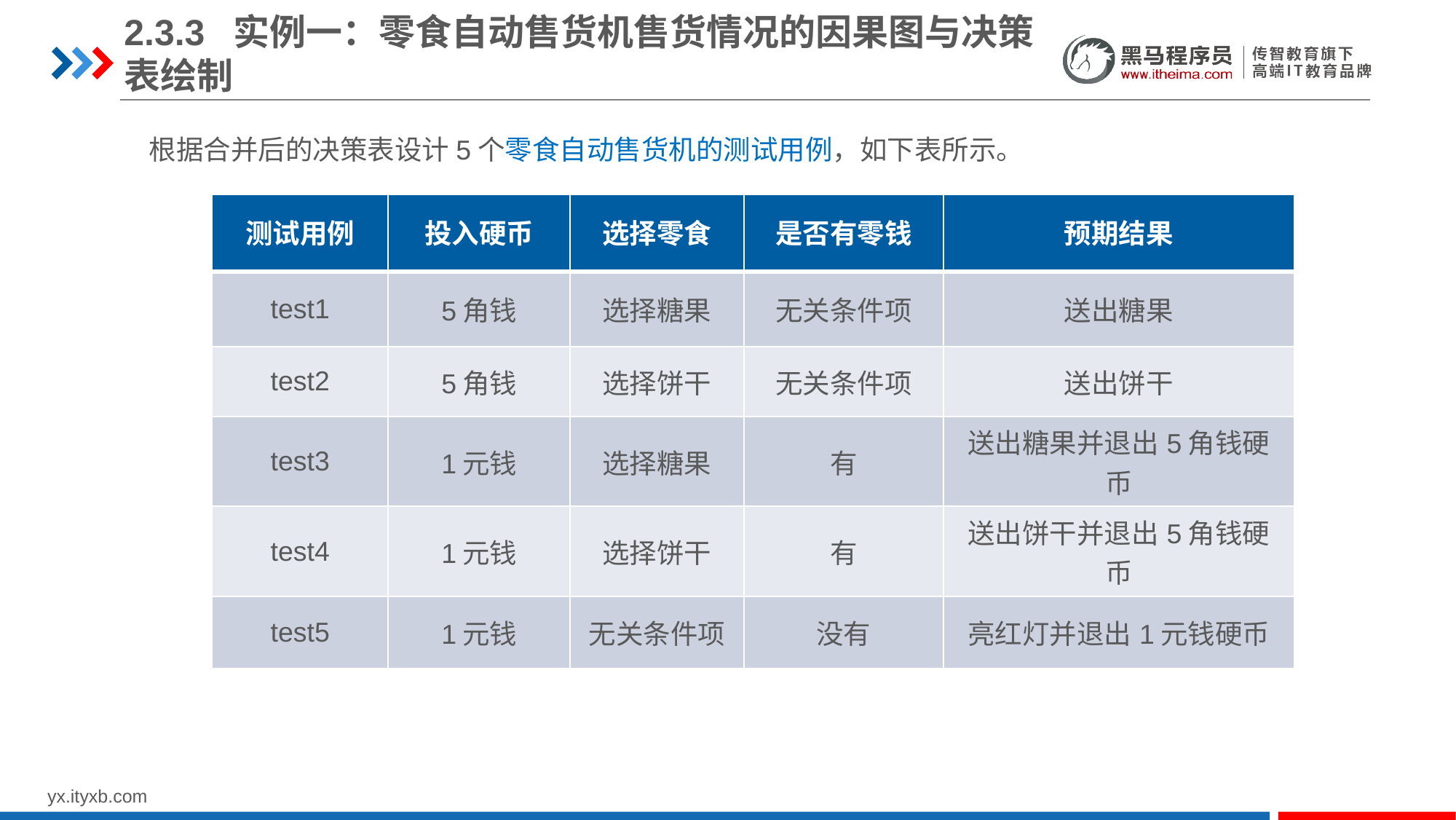

2.3.3	实例一：零食自动售货机售货情况的因果图与决策表绘制
根据合并后的决策表设计5个零食自动售货机的测试用例，如下表所示。

| 测试用例 | 投入硬币 | 选择零食 | 是否有零钱 | 预期结果 |
| --- | --- | --- | --- | --- |
| test1 | 5角钱 | 选择糖果 | 无关条件项 | 送出糖果 |
| test2 | 5角钱 | 选择饼干 | 无关条件项 | 送出饼干 |
| test3 | 1元钱 | 选择糖果 | 有 | 送出糖果并退出5角钱硬币 |
| test4 | 1元钱 | 选择饼干 | 有 | 送出饼干并退出5角钱硬币 |
| test5 | 1元钱 | 无关条件项 | 没有 | 亮红灯并退出1元钱硬币 |